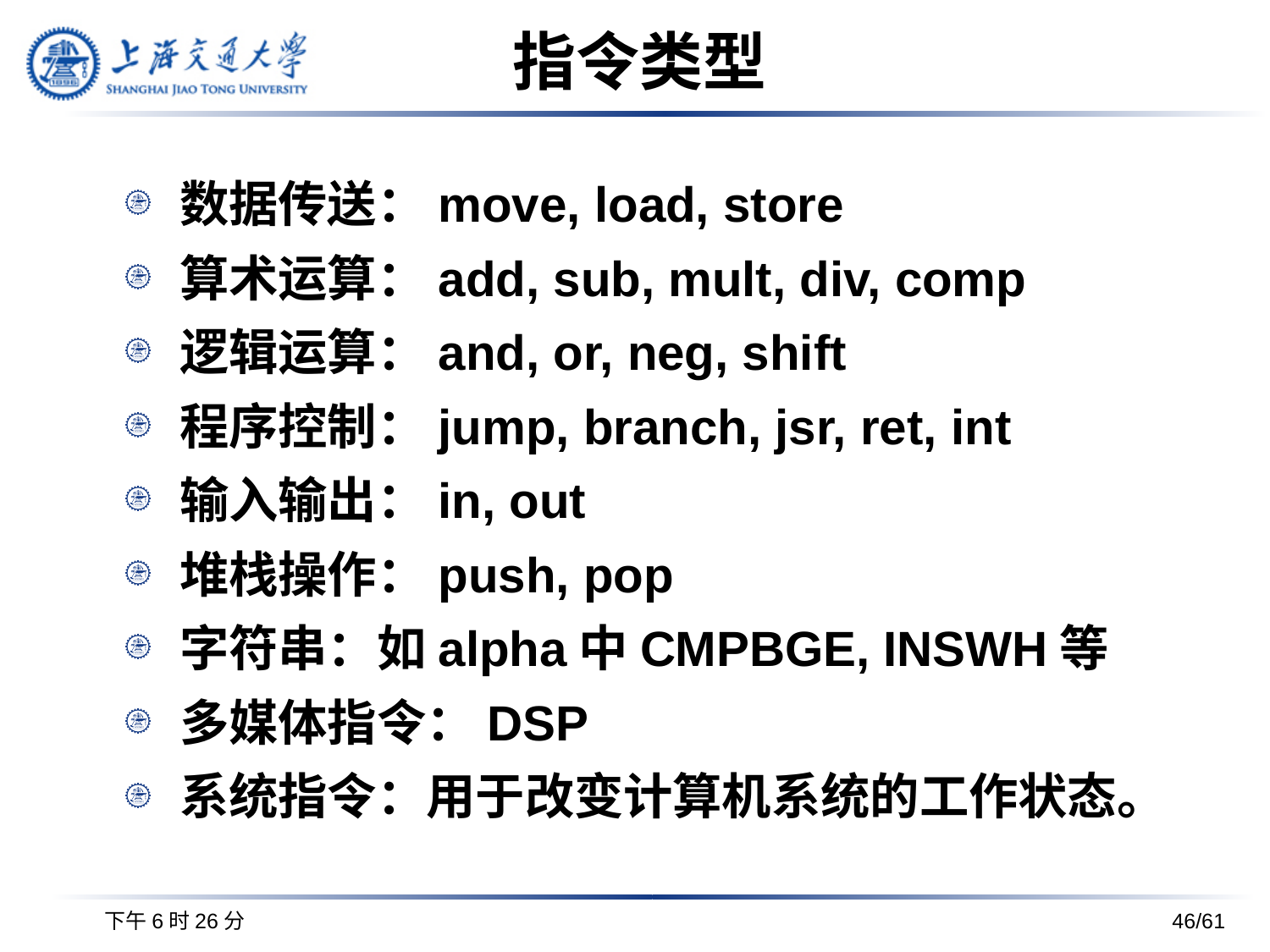

# 指令类型
数据传送：move, load, store
算术运算：add, sub, mult, div, comp
逻辑运算：and, or, neg, shift
程序控制：jump, branch, jsr, ret, int
输入输出：in, out
堆栈操作：push, pop
字符串：如alpha中CMPBGE, INSWH等
多媒体指令：DSP
系统指令：用于改变计算机系统的工作状态。
下午6时26分
46/61